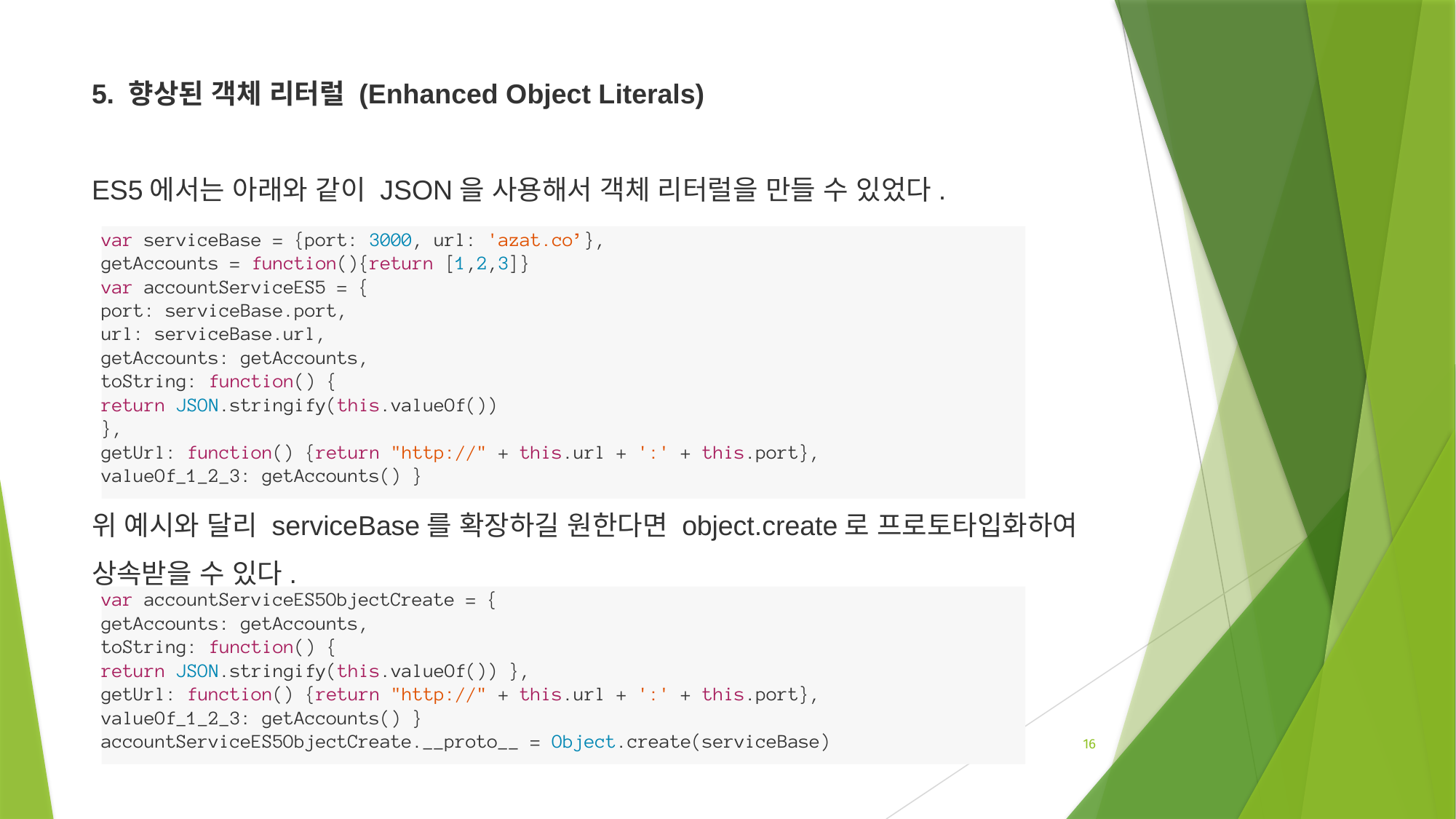

5. 향상된 객체 리터럴 (Enhanced Object Literals)

ES5에서는 아래와 같이 JSON을 사용해서 객체 리터럴을 만들 수 있었다.

위 예시와 달리 serviceBase를 확장하길 원한다면 object.create로 프로토타입화하여
상속받을 수 있다.

var serviceBase = {port: 3000, url: 'azat.co’},
getAccounts = function(){return [1,2,3]}
var accountServiceES5 = {
port: serviceBase.port,
url: serviceBase.url,
getAccounts: getAccounts,
toString: function() {
return JSON.stringify(this.valueOf())
},
getUrl: function() {return "http://" + this.url + ':' + this.port},
valueOf_1_2_3: getAccounts() }
var accountServiceES5ObjectCreate = {
getAccounts: getAccounts,
toString: function() {
return JSON.stringify(this.valueOf()) },
getUrl: function() {return "http://" + this.url + ':' + this.port},
valueOf_1_2_3: getAccounts() }
accountServiceES5ObjectCreate.__proto__ = Object.create(serviceBase)
16